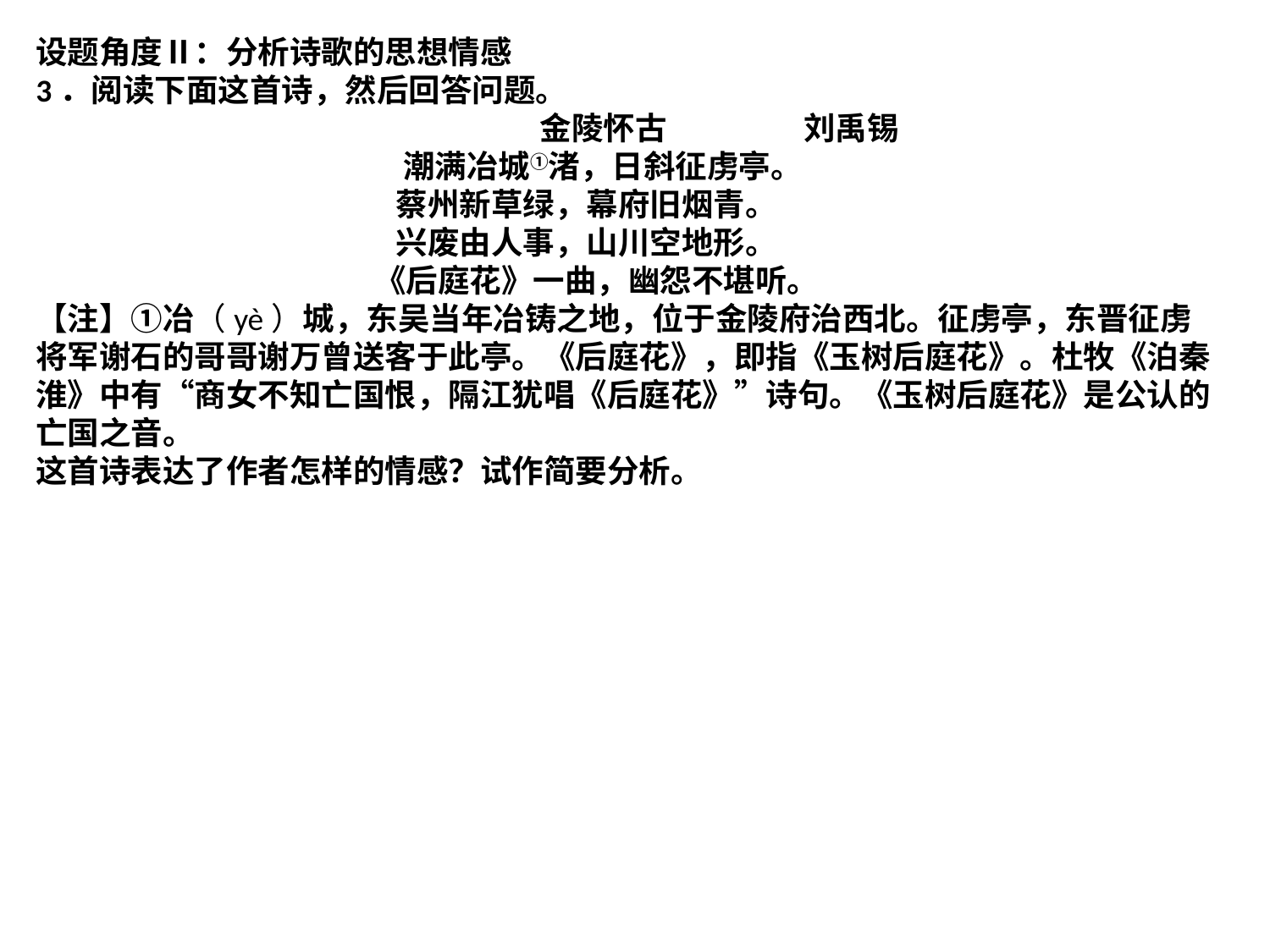

设题角度Ⅱ：分析诗歌的思想情感
3．阅读下面这首诗，然后回答问题。
                                                                     金陵怀古                   刘禹锡
                                                  潮满冶城①渚，日斜征虏亭。
                                                 蔡州新草绿，幕府旧烟青。
                                                 兴废由人事，山川空地形。
                                              《后庭花》一曲，幽怨不堪听。
【注】①冶（yè）城，东吴当年冶铸之地，位于金陵府治西北。征虏亭，东晋征虏将军谢石的哥哥谢万曾送客于此亭。《后庭花》，即指《玉树后庭花》。杜牧《泊秦淮》中有“商女不知亡国恨，隔江犹唱《后庭花》”诗句。《玉树后庭花》是公认的亡国之音。
这首诗表达了作者怎样的情感？试作简要分析。